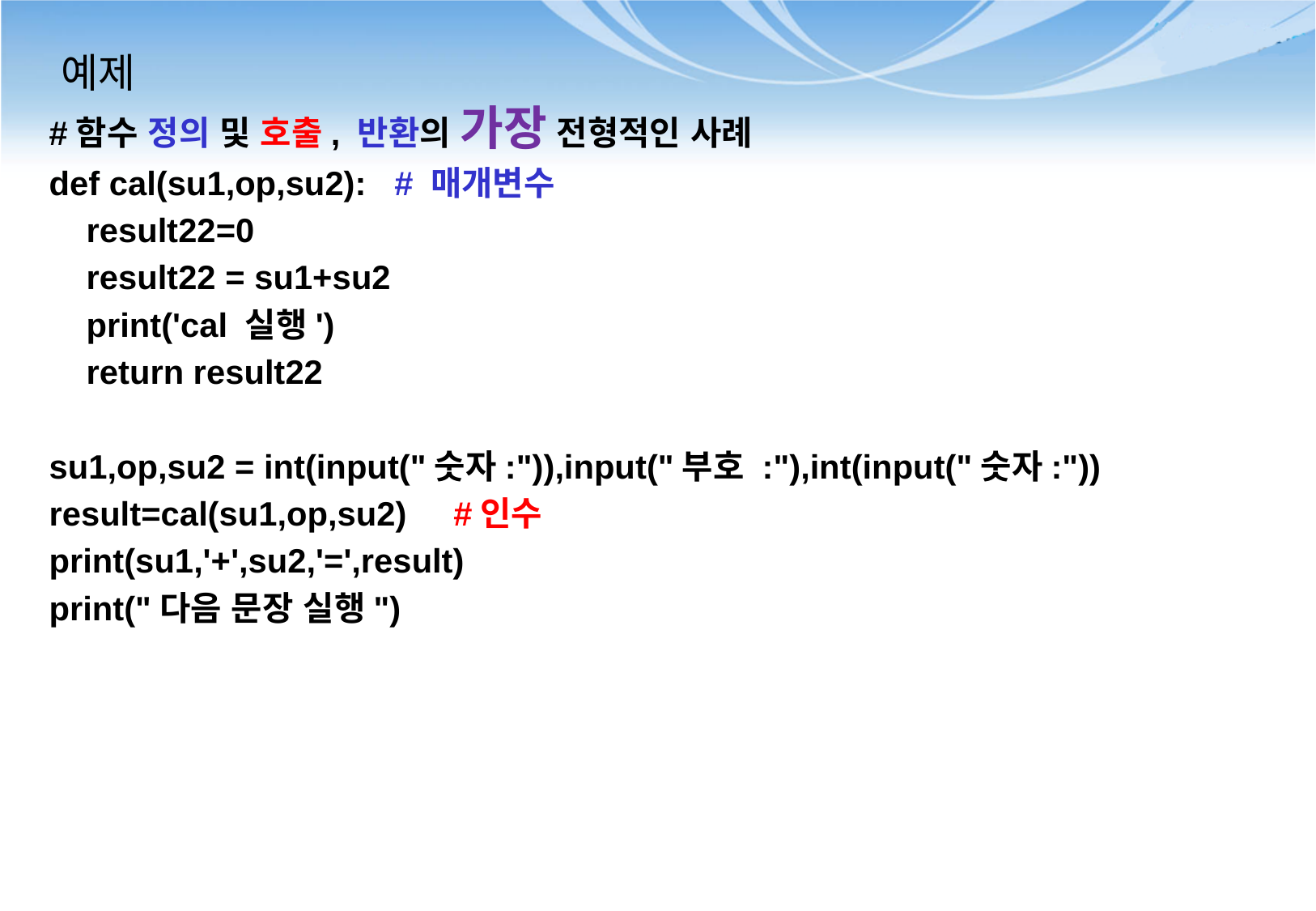

# 예제
#함수 정의 및 호출, 반환의 가장 전형적인 사례
def cal(su1,op,su2):   # 매개변수
    result22=0
    result22 = su1+su2
    print('cal 실행')
    return result22

su1,op,su2 = int(input("숫자:")),input("부호 :"),int(input("숫자:"))
result=cal(su1,op,su2)     #인수
print(su1,'+',su2,'=',result)
print("다음 문장 실행")